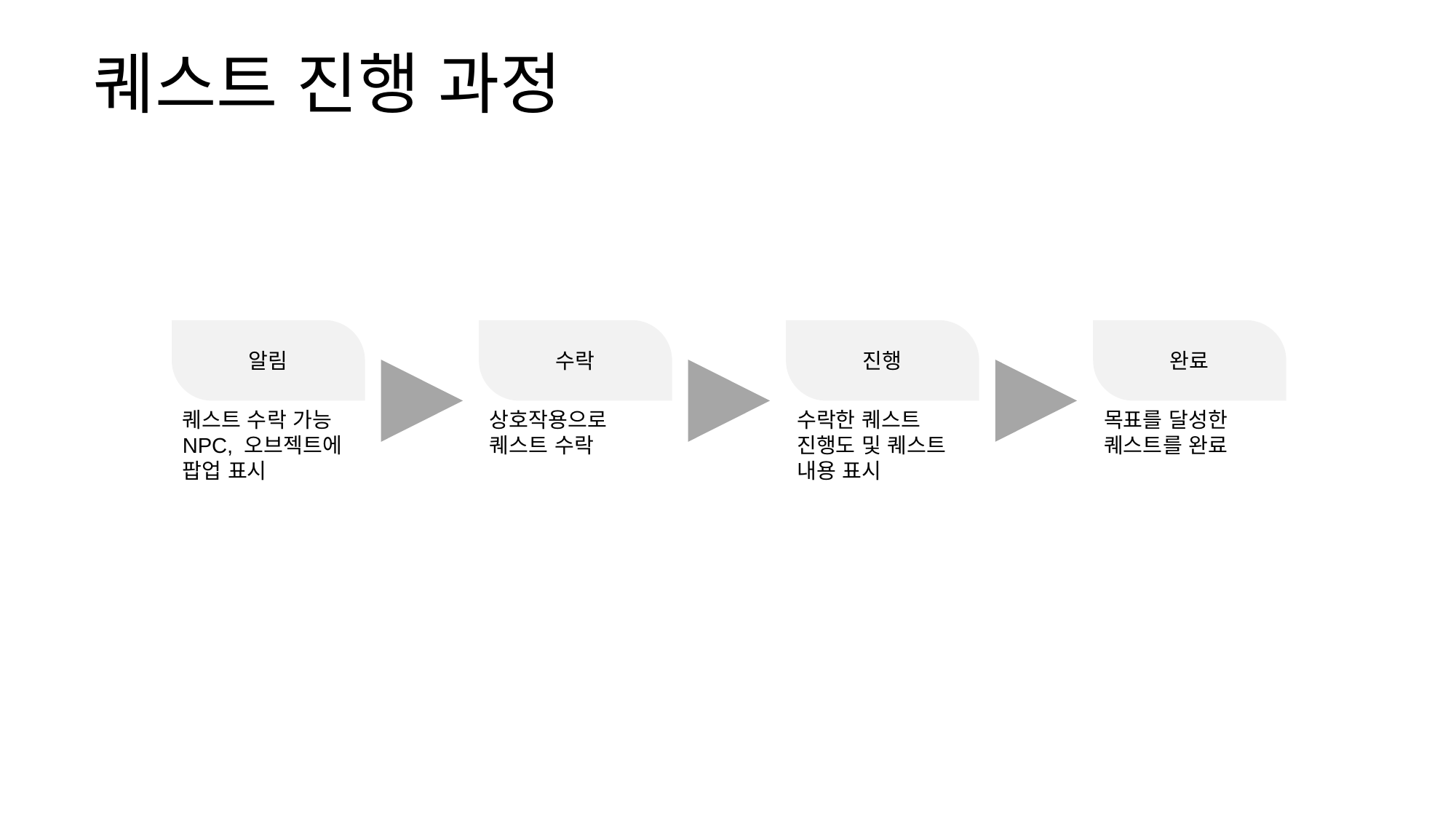

퀘스트 진행 과정
알림
퀘스트 수락 가능
NPC, 오브젝트에
팝업 표시
수락
상호작용으로
퀘스트 수락
진행
수락한 퀘스트
진행도 및 퀘스트
내용 표시
완료
목표를 달성한
퀘스트를 완료